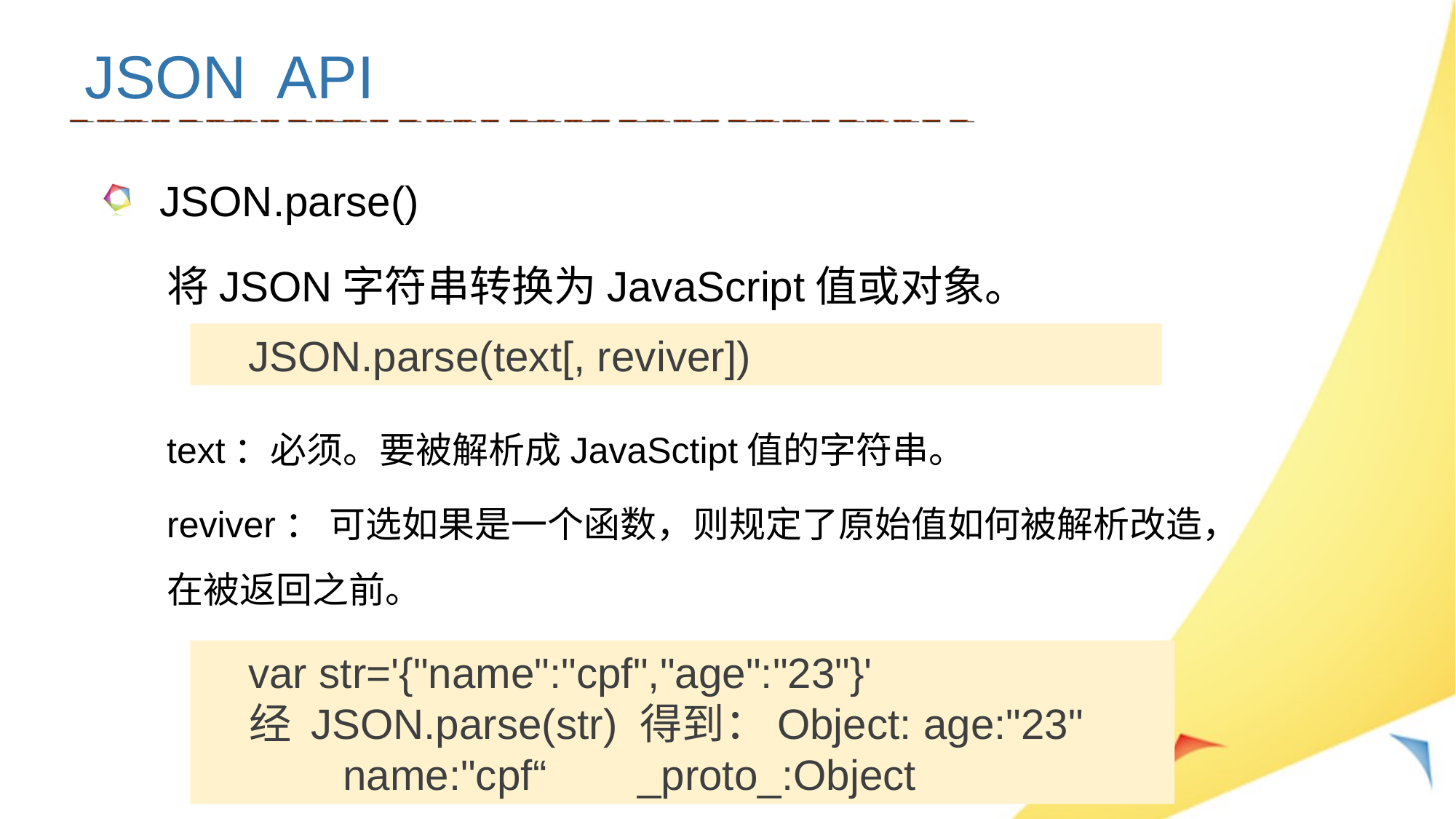

JSON  API
JSON.parse()
将JSON字符串转换为JavaScript值或对象。

text：必须。要被解析成JavaSctipt值的字符串。
reviver： 可选如果是一个函数，则规定了原始值如何被解析改造，在被返回之前。
    JSON.parse(text[, reviver])
    var str='{"name":"cpf","age":"23"}'
    经 JSON.parse(str) 得到：Object: age:"23"
            name:"cpf“	_proto_:Object